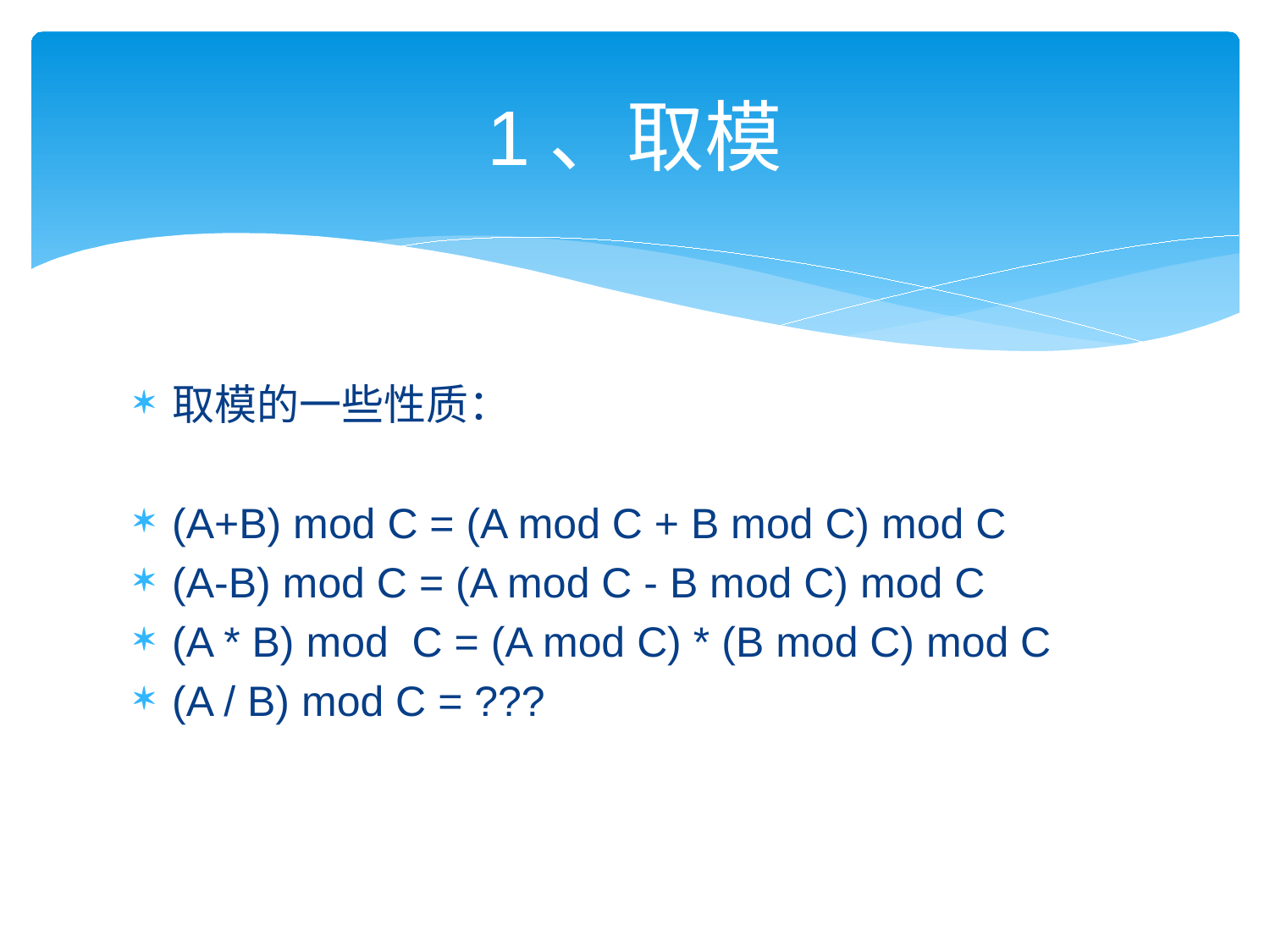

# 1、取模
取模的一些性质：

(A+B) mod C = (A mod C + B mod C) mod C
(A-B) mod C = (A mod C - B mod C) mod C
(A * B) mod  C = (A mod C) * (B mod C) mod C
(A / B) mod C = ???